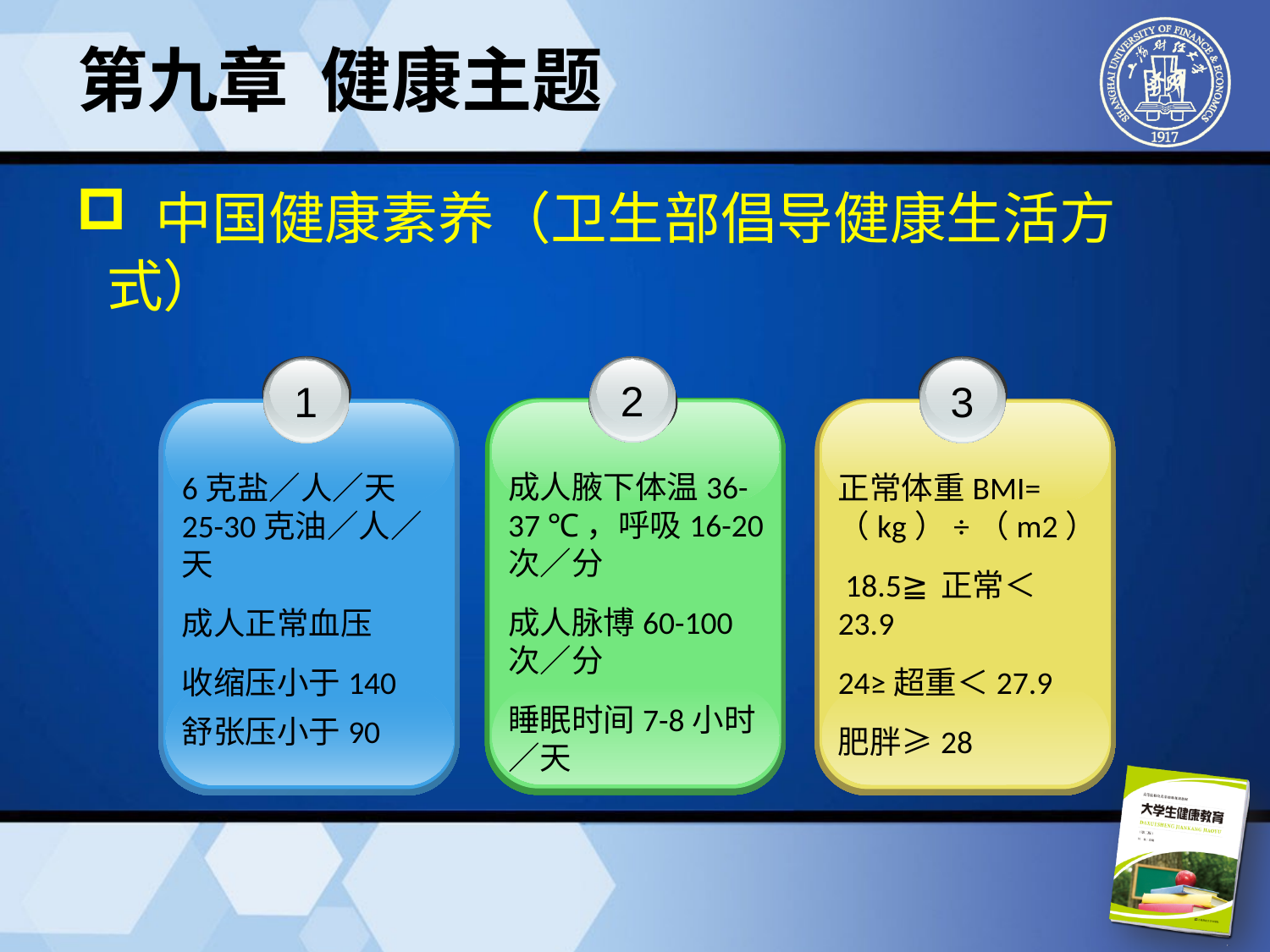

第九章  健康主题
 中国健康素养（卫生部倡导健康生活方式）

1

6克盐∕人∕天
25-30克油∕人∕天
成人正常血压
收缩压小于140
舒张压小于90

3

正常体重BMI=（kg）÷（m2）
 18.5≧正常＜23.9
24≥超重＜27.9
肥胖≥28

2

成人腋下体温36-37 ℃，呼吸16-20次∕分
成人脉博60-100次∕分
睡眠时间7-8小时∕天